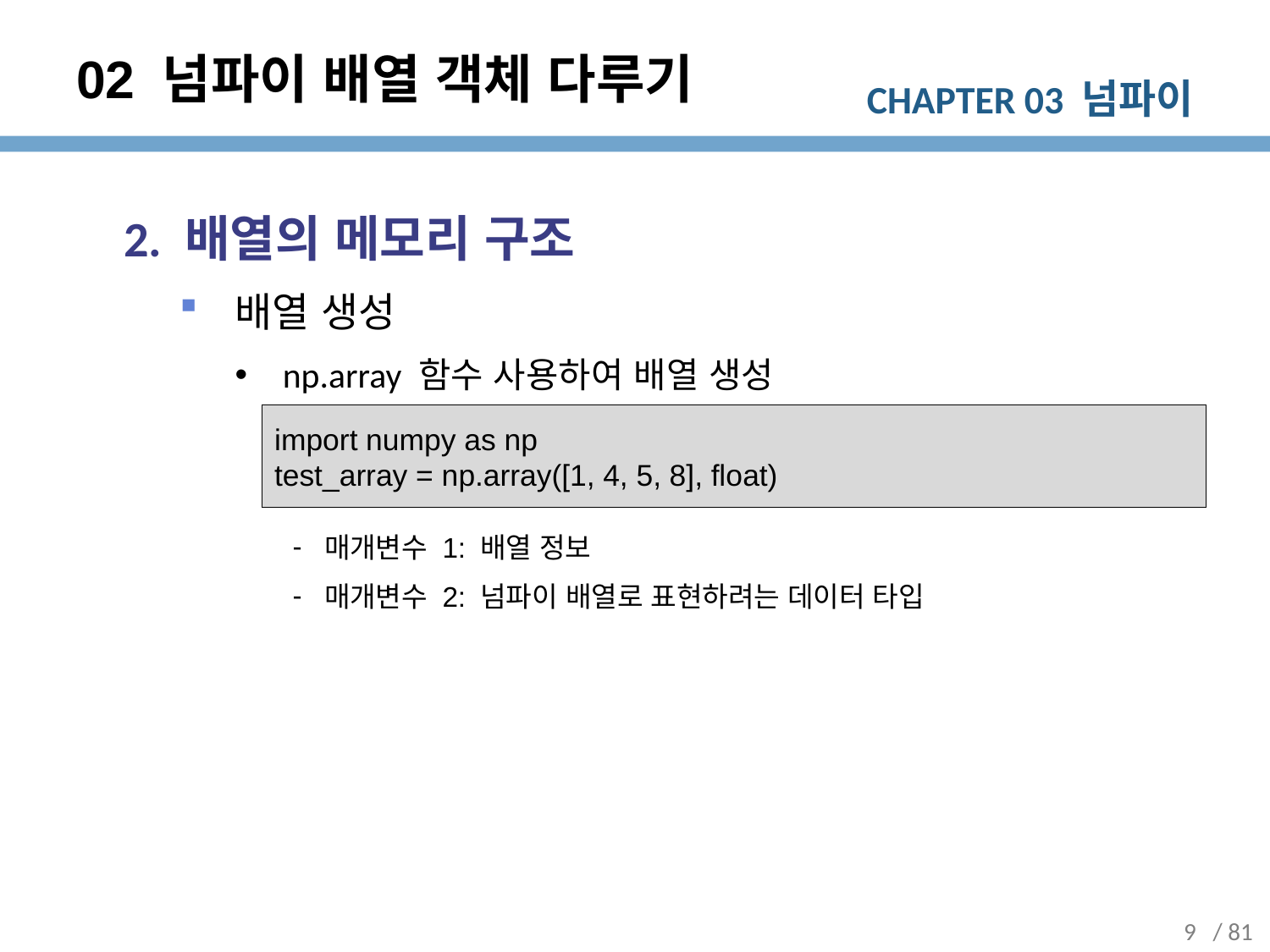

# 02 넘파이 배열 객체 다루기
2. 배열의 메모리 구조
배열 생성
np.array 함수 사용하여 배열 생성
import numpy as np
test_array = np.array([1, 4, 5, 8], float)
매개변수 1: 배열 정보
매개변수 2: 넘파이 배열로 표현하려는 데이터 타입